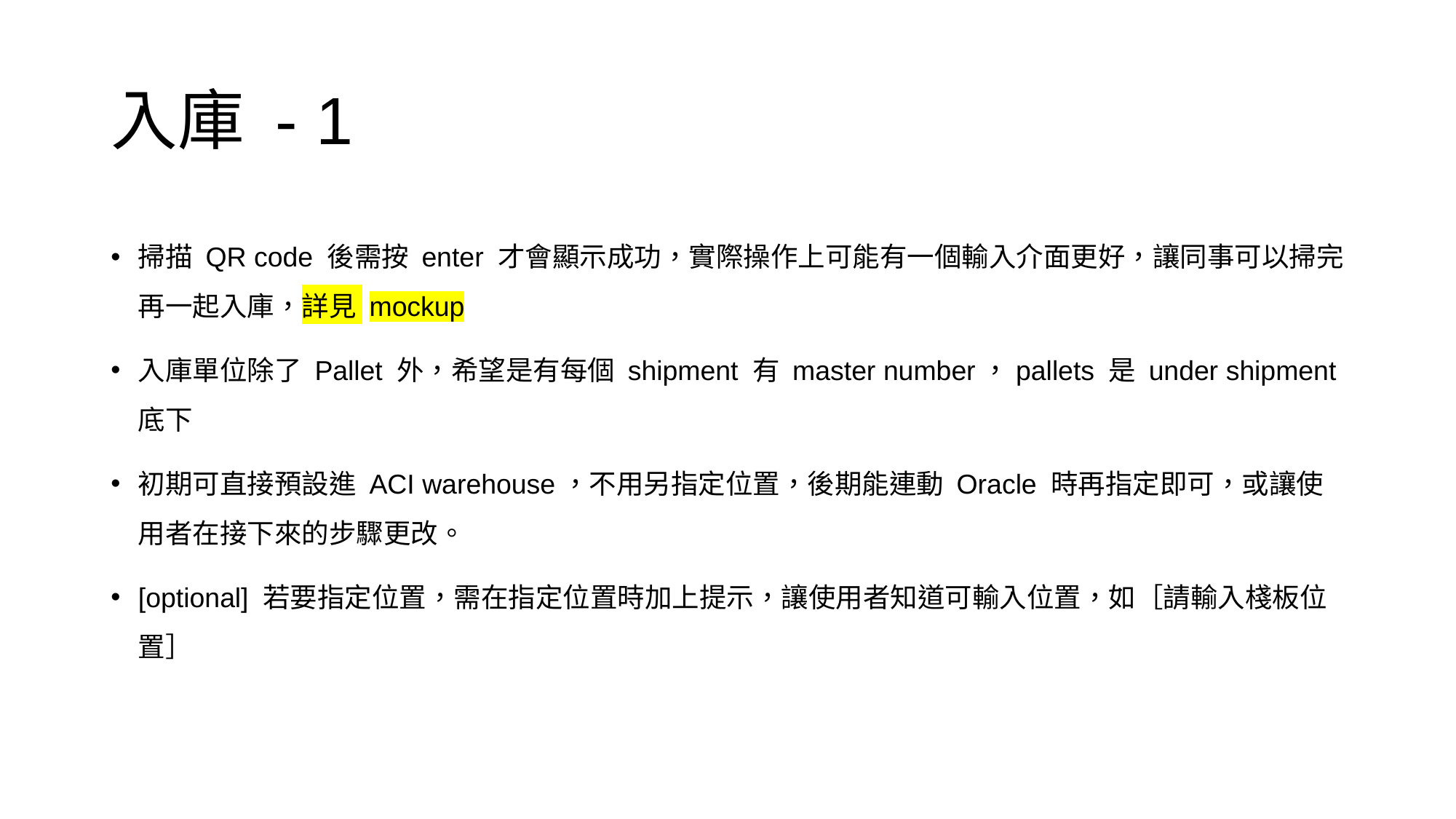

# 入庫 - 1
掃描 QR code 後需按 enter 才會顯示成功，實際操作上可能有一個輸入介面更好，讓同事可以掃完再一起入庫，詳見 mockup
入庫單位除了 Pallet 外，希望是有每個 shipment 有 master number，pallets 是 under shipment 底下
初期可直接預設進 ACI warehouse，不用另指定位置，後期能連動 Oracle 時再指定即可，或讓使用者在接下來的步驟更改。
[optional] 若要指定位置，需在指定位置時加上提示，讓使用者知道可輸入位置，如［請輸入棧板位置］